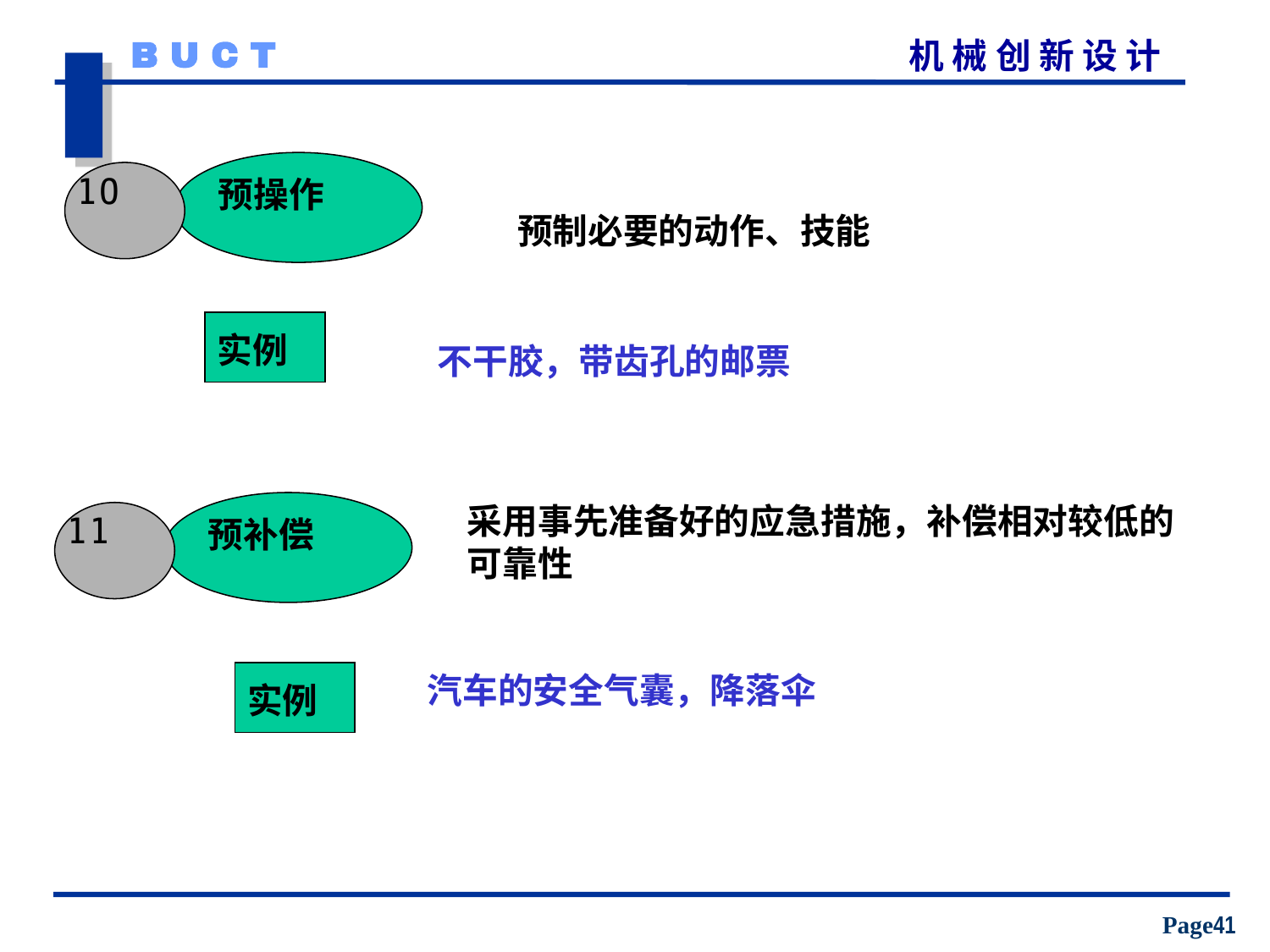

预操作

10
预制必要的动作、技能

实例
不干胶，带齿孔的邮票

预补偿

11
采用事先准备好的应急措施，补偿相对较低的可靠性

实例
汽车的安全气囊，降落伞
Page41